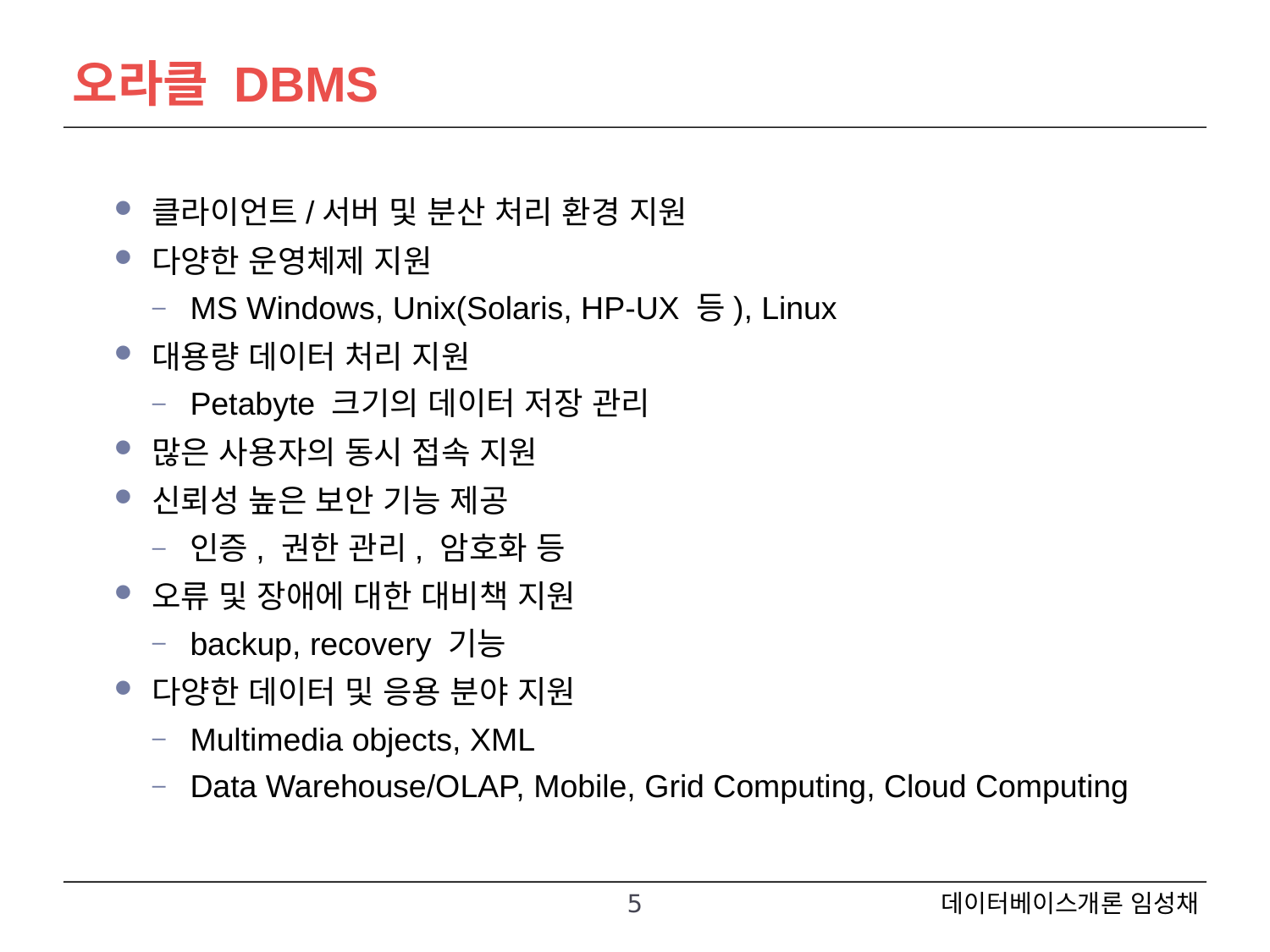

# 오라클 DBMS
클라이언트/서버 및 분산 처리 환경 지원
다양한 운영체제 지원
MS Windows, Unix(Solaris, HP-UX 등), Linux
대용량 데이터 처리 지원
Petabyte 크기의 데이터 저장 관리
많은 사용자의 동시 접속 지원
신뢰성 높은 보안 기능 제공
인증, 권한 관리, 암호화 등
오류 및 장애에 대한 대비책 지원
backup, recovery 기능
다양한 데이터 및 응용 분야 지원
Multimedia objects, XML
Data Warehouse/OLAP, Mobile, Grid Computing, Cloud Computing

5
데이터베이스개론 임성채